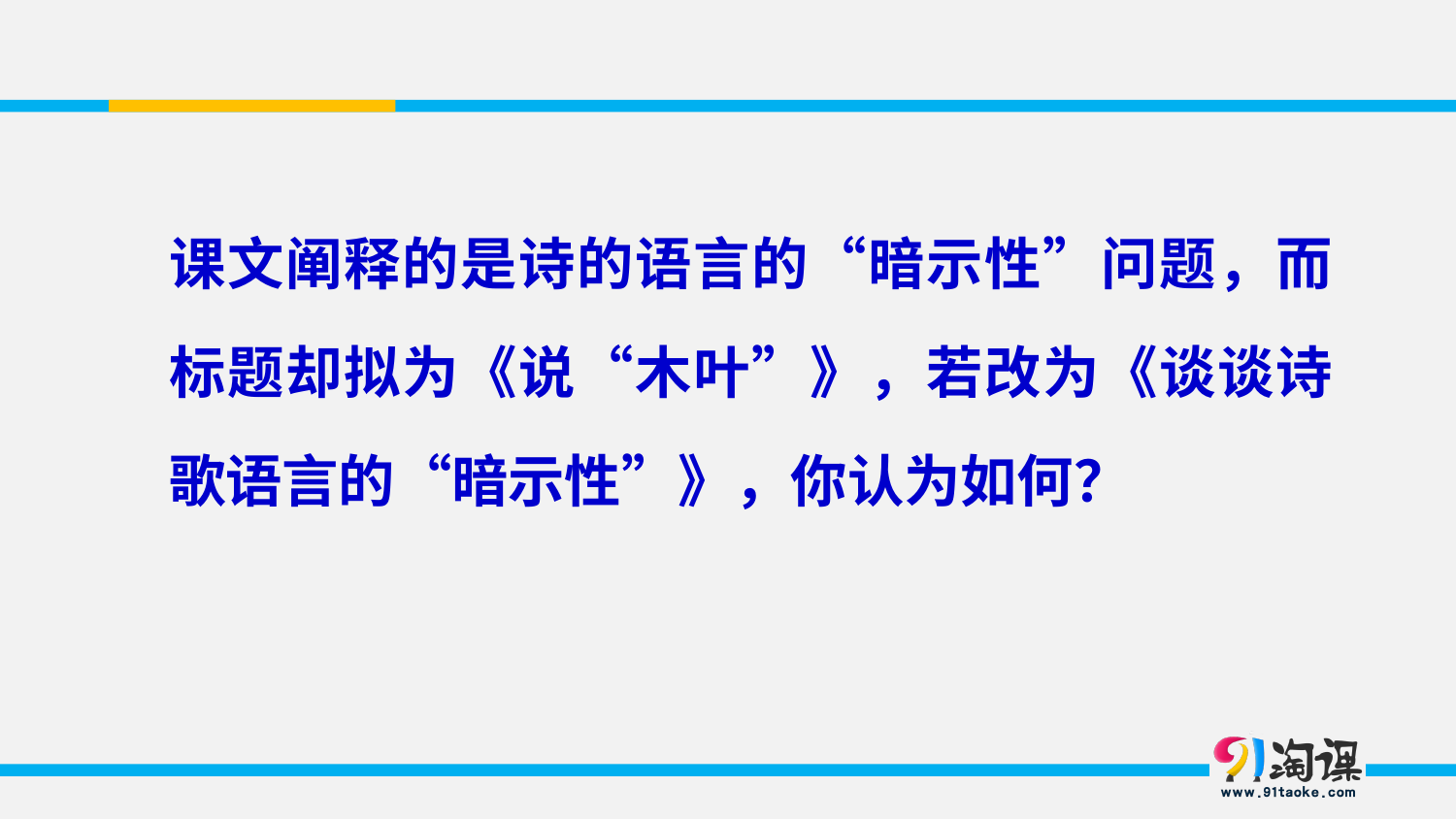

课文阐释的是诗的语言的“暗示性”问题，而标题却拟为《说“木叶”》，若改为《谈谈诗歌语言的“暗示性”》，你认为如何？